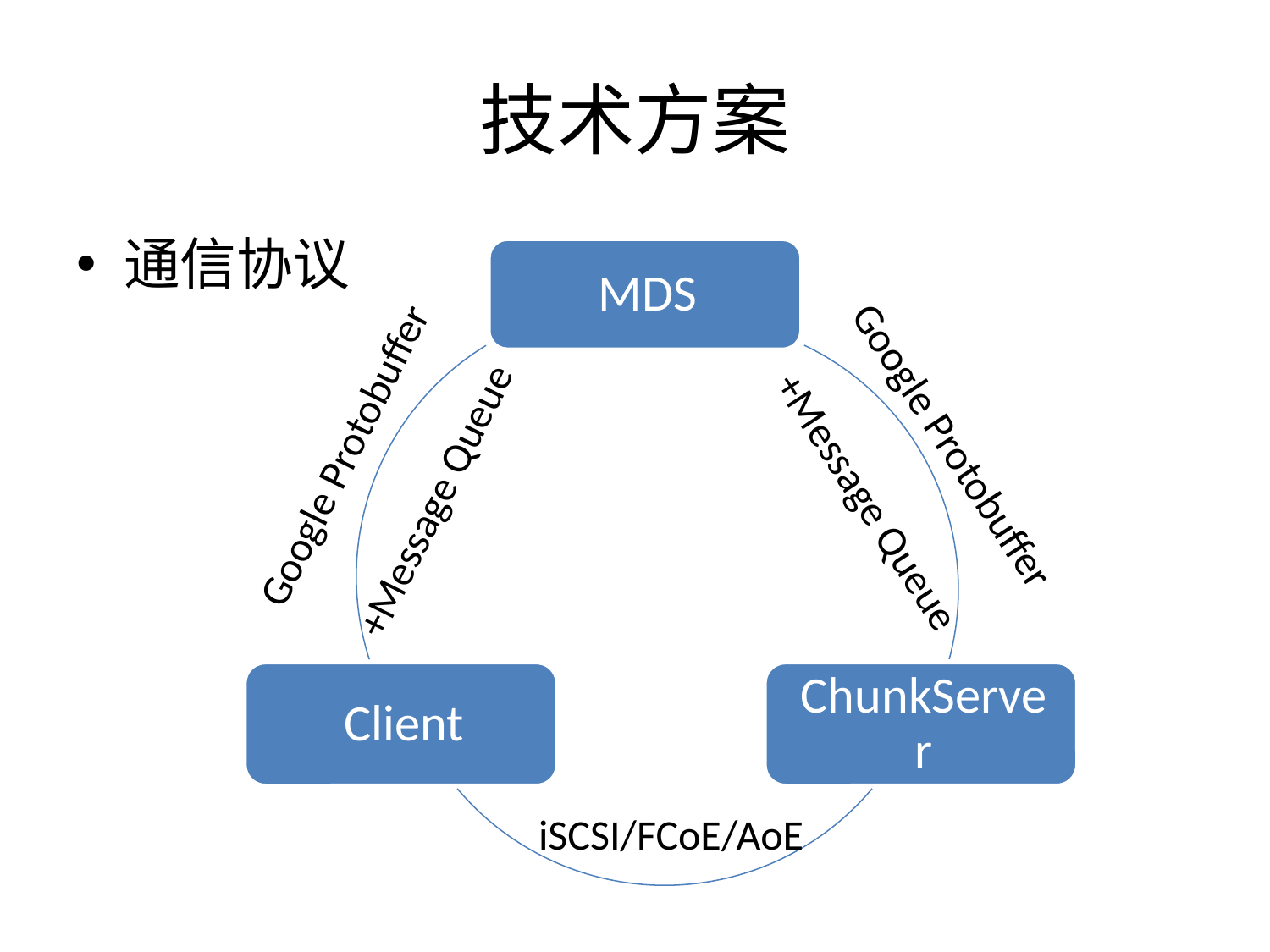

# 技术方案
MDS
ChunkServer
Client
通信协议
Google Protobuffer

+Message Queue
Google Protobuffer

+Message Queue
iSCSI/FCoE/AoE